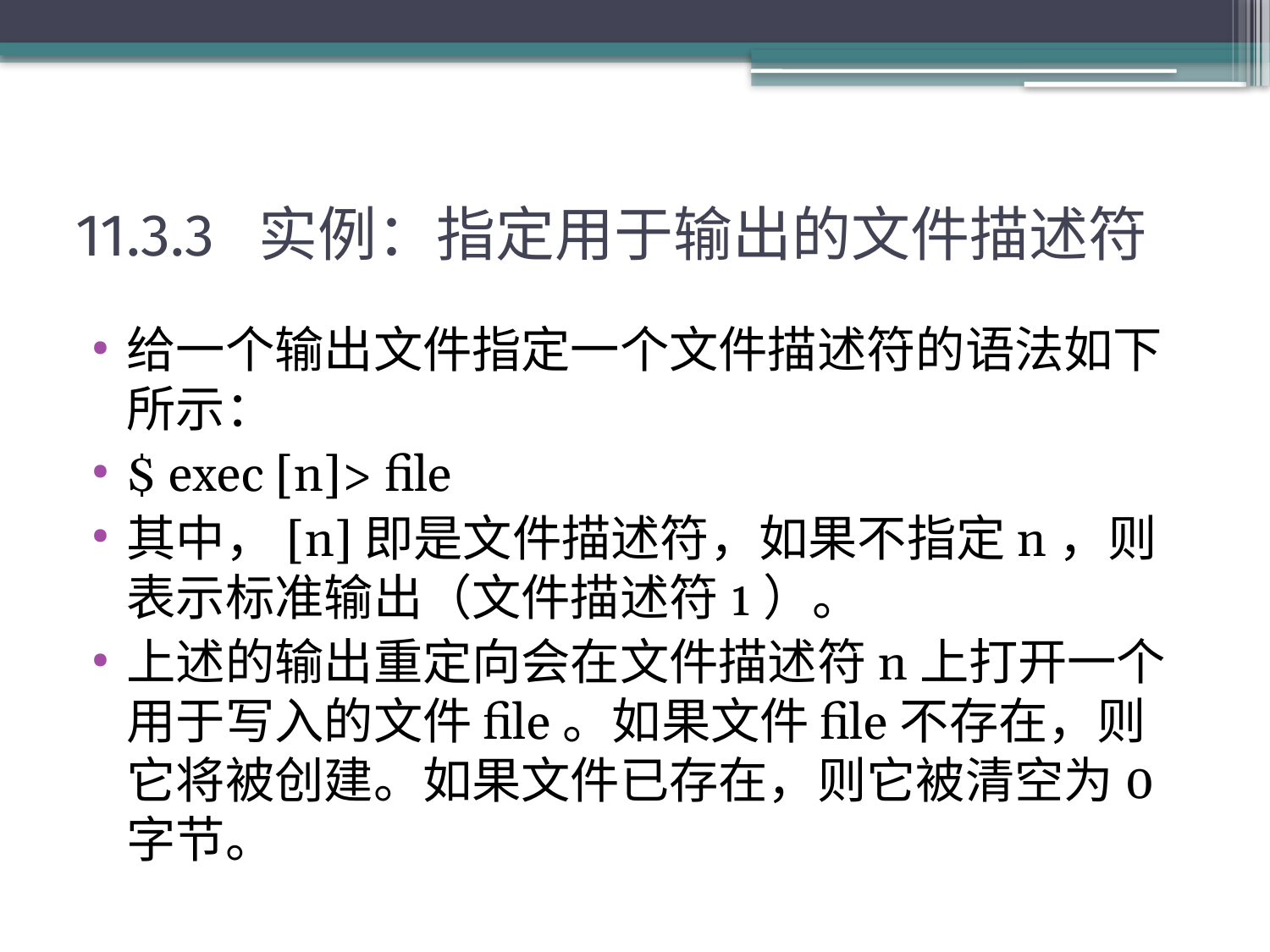

# 11.3.3  实例：指定用于输出的文件描述符
给一个输出文件指定一个文件描述符的语法如下所示：
$ exec [n]> file
其中，[n]即是文件描述符，如果不指定n，则表示标准输出（文件描述符1）。
上述的输出重定向会在文件描述符n上打开一个用于写入的文件file。如果文件file不存在，则它将被创建。如果文件已存在，则它被清空为0字节。